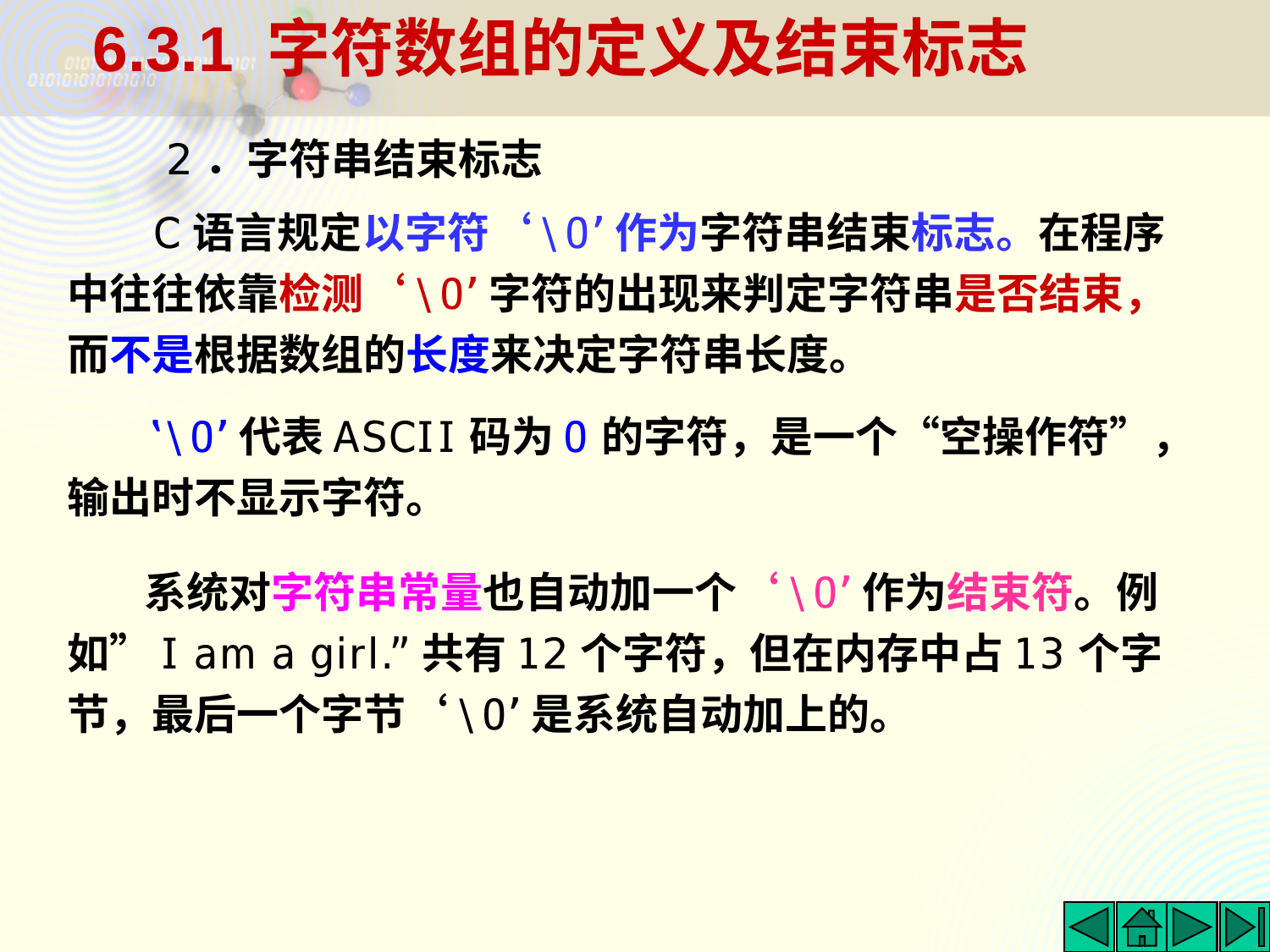

6.3.1 字符数组的定义及结束标志
        2．字符串结束标志
       C语言规定以字符‘\0’作为字符串结束标志。在程序中往往依靠检测‘\0’字符的出现来判定字符串是否结束，而不是根据数组的长度来决定字符串长度。
       ‘\0’代表ASCII码为0的字符，是一个“空操作符”，输出时不显示字符。
       系统对字符串常量也自动加一个‘\0’作为结束符。例如”I am a girl.”共有12个字符，但在内存中占13个字节，最后一个字节‘\0’是系统自动加上的。